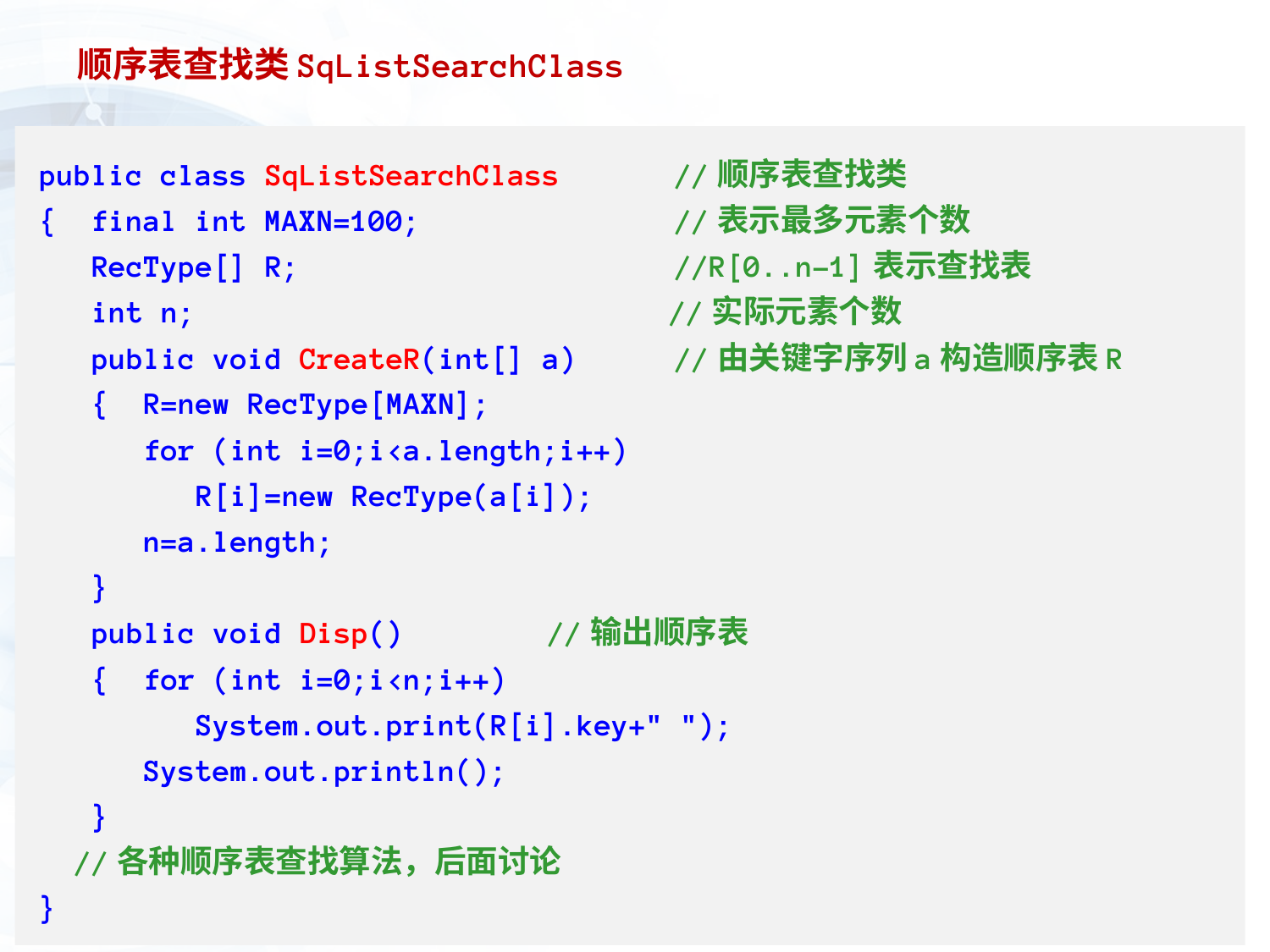

顺序表查找类SqListSearchClass
public class SqListSearchClass	//顺序表查找类
{  final int MAXN=100;		//表示最多元素个数
   RecType[] R; 			//R[0..n-1]表示查找表
   int n;			       //实际元素个数
   public void CreateR(int[] a)	//由关键字序列a构造顺序表R
   {  R=new RecType[MAXN];
      for (int i=0;i<a.length;i++)
         R[i]=new RecType(a[i]);
      n=a.length;
   }
   public void Disp()		//输出顺序表
   {  for (int i=0;i<n;i++)
         System.out.print(R[i].key+" ");
      System.out.println();
   }
  //各种顺序表查找算法，后面讨论
}